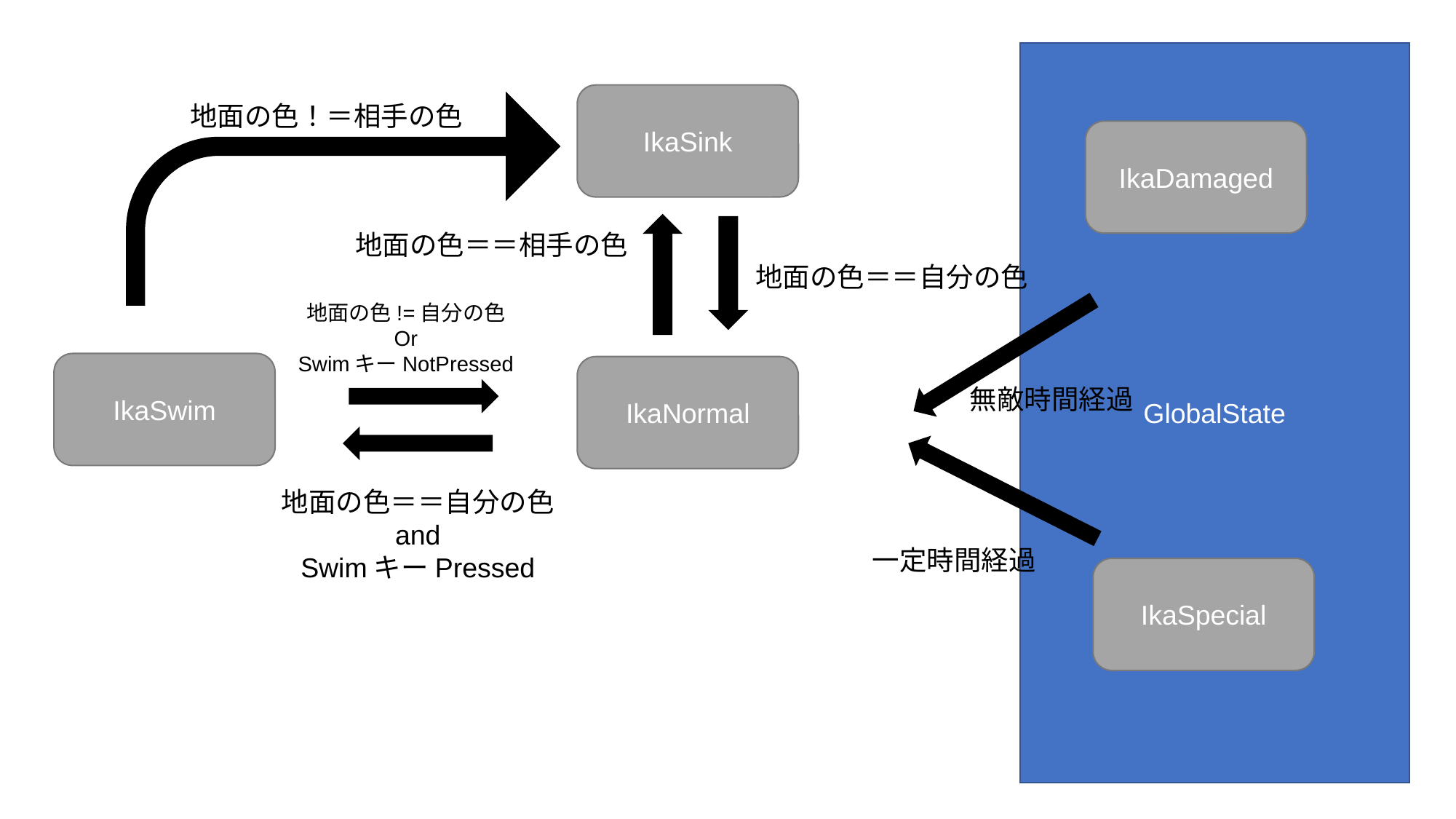

GlobalState
IkaDamaged
IkaSpecial
IkaSink

地面の色！＝相手の色

地面の色＝＝相手の色

地面の色＝＝自分の色
地面の色!=自分の色
Or
SwimキーNotPressed

IkaSwim
IkaNormal

無敵時間経過

地面の色＝＝自分の色
and
SwimキーPressed
一定時間経過